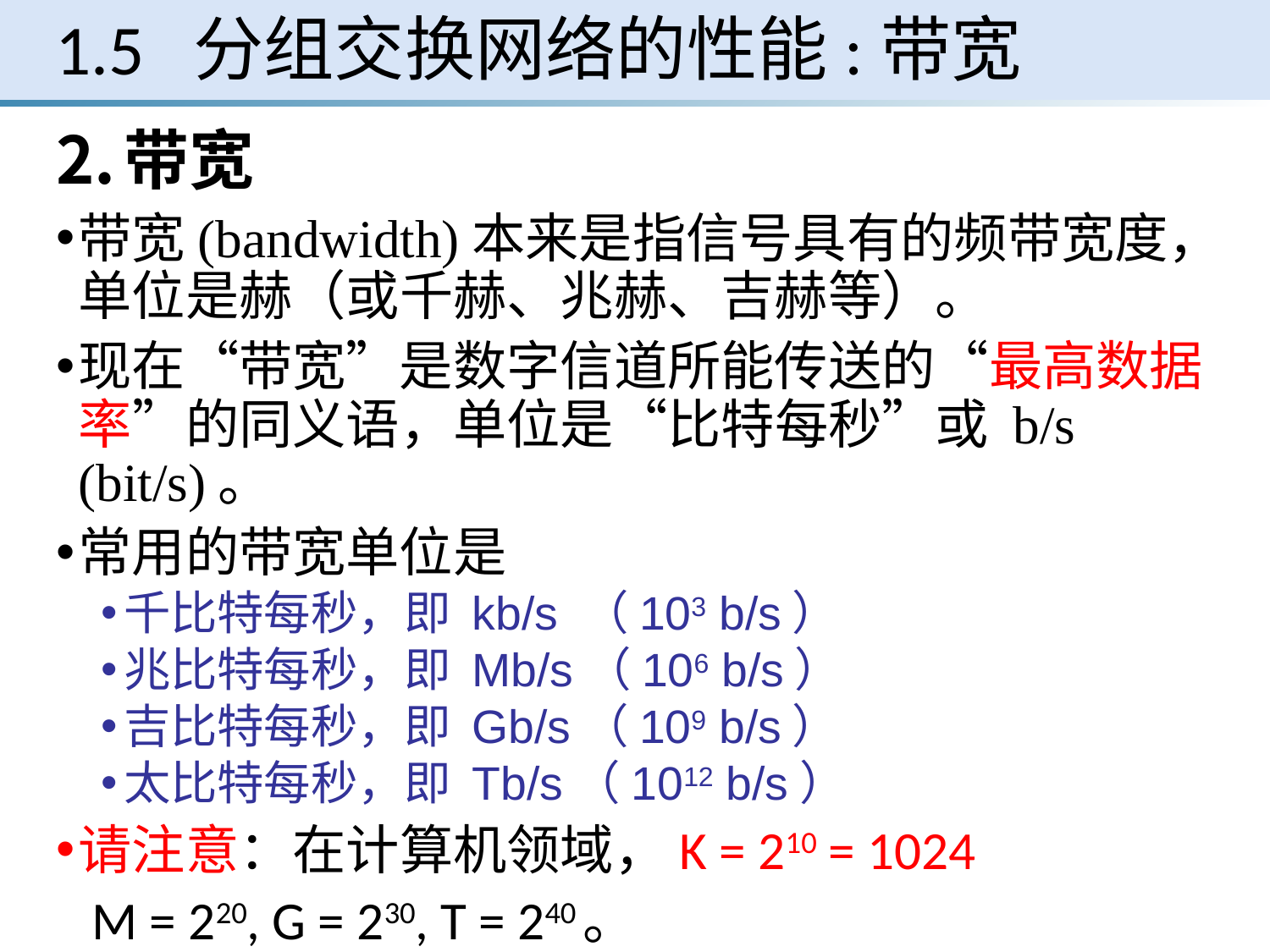

1.5  分组交换网络的性能:带宽
带宽
带宽(bandwidth)本来是指信号具有的频带宽度，单位是赫（或千赫、兆赫、吉赫等）。
现在“带宽”是数字信道所能传送的“最高数据率”的同义语，单位是“比特每秒”或 b/s (bit/s)。
常用的带宽单位是
千比特每秒，即 kb/s （103 b/s）
兆比特每秒，即 Mb/s（106 b/s）
吉比特每秒，即 Gb/s（109 b/s）
太比特每秒，即 Tb/s（1012 b/s）
请注意：在计算机领域，K = 210 = 1024
   M = 220, G = 230, T = 240。